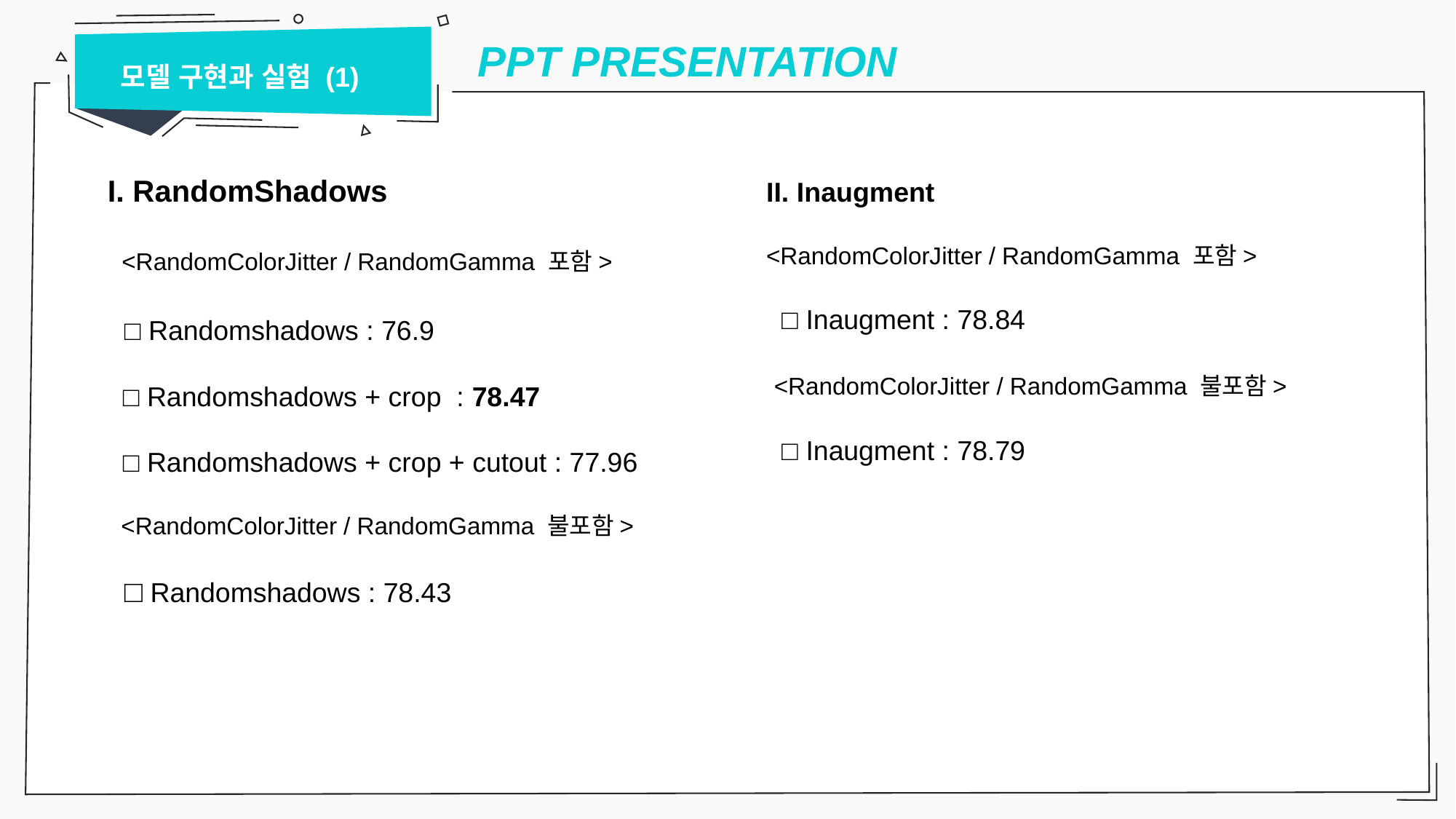

PPT PRESENTATION

모델 구현과 실험 (1)

I. RandomShadows

  <RandomColorJitter / RandomGamma 포함>

  □ Randomshadows : 76.9

  □ Randomshadows + crop  : 78.47

  □ Randomshadows + crop + cutout : 77.96

  <RandomColorJitter / RandomGamma 불포함>

  □ Randomshadows : 78.43

II. Inaugment

<RandomColorJitter / RandomGamma 포함>

  □ Inaugment : 78.84

 <RandomColorJitter / RandomGamma 불포함>

  □ Inaugment : 78.79